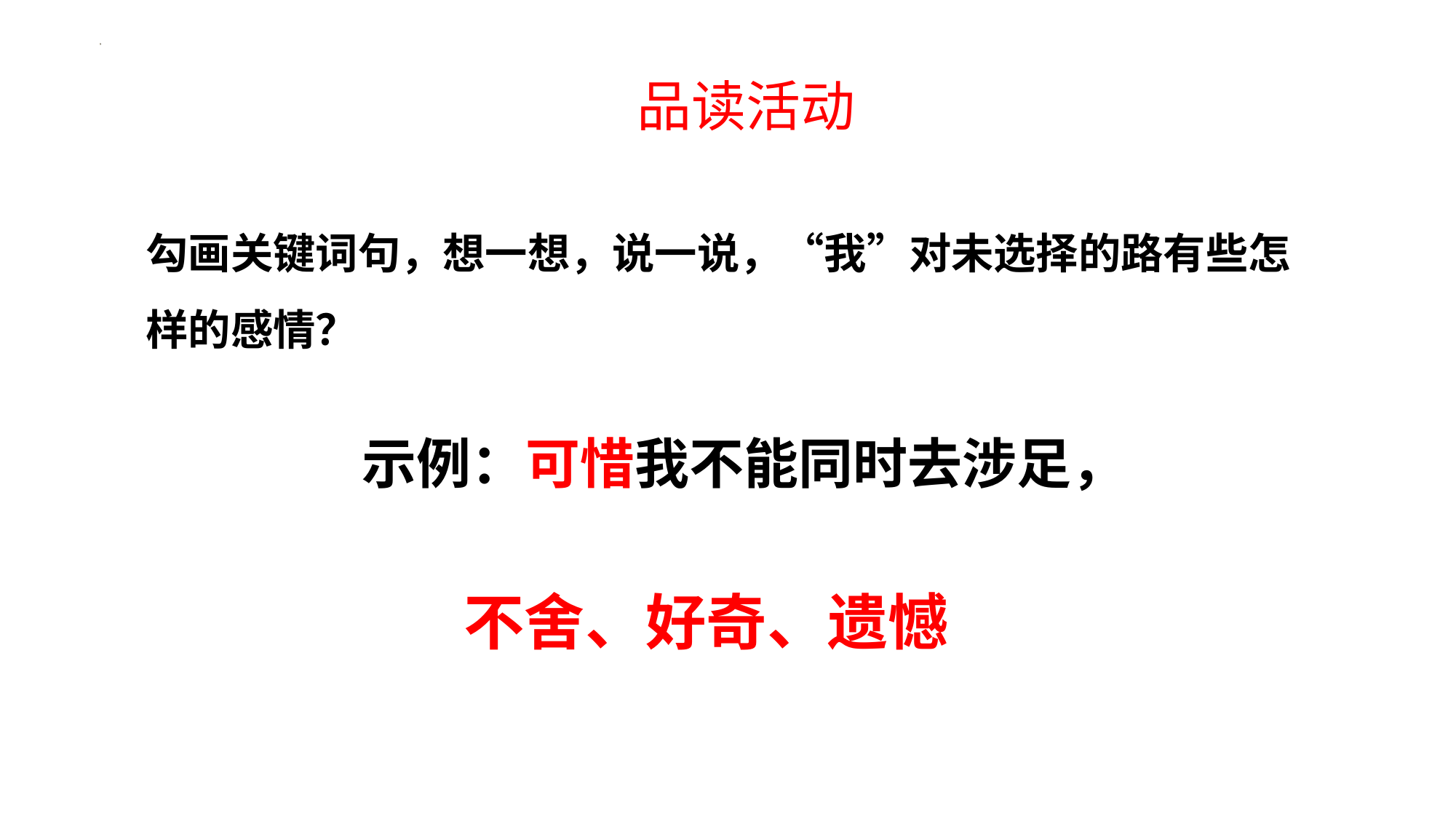

# 品读活动
勾画关键词句，想一想，说一说，“我”对未选择的路有些怎样的感情？
示例：可惜我不能同时去涉足，
不舍、好奇、遗憾